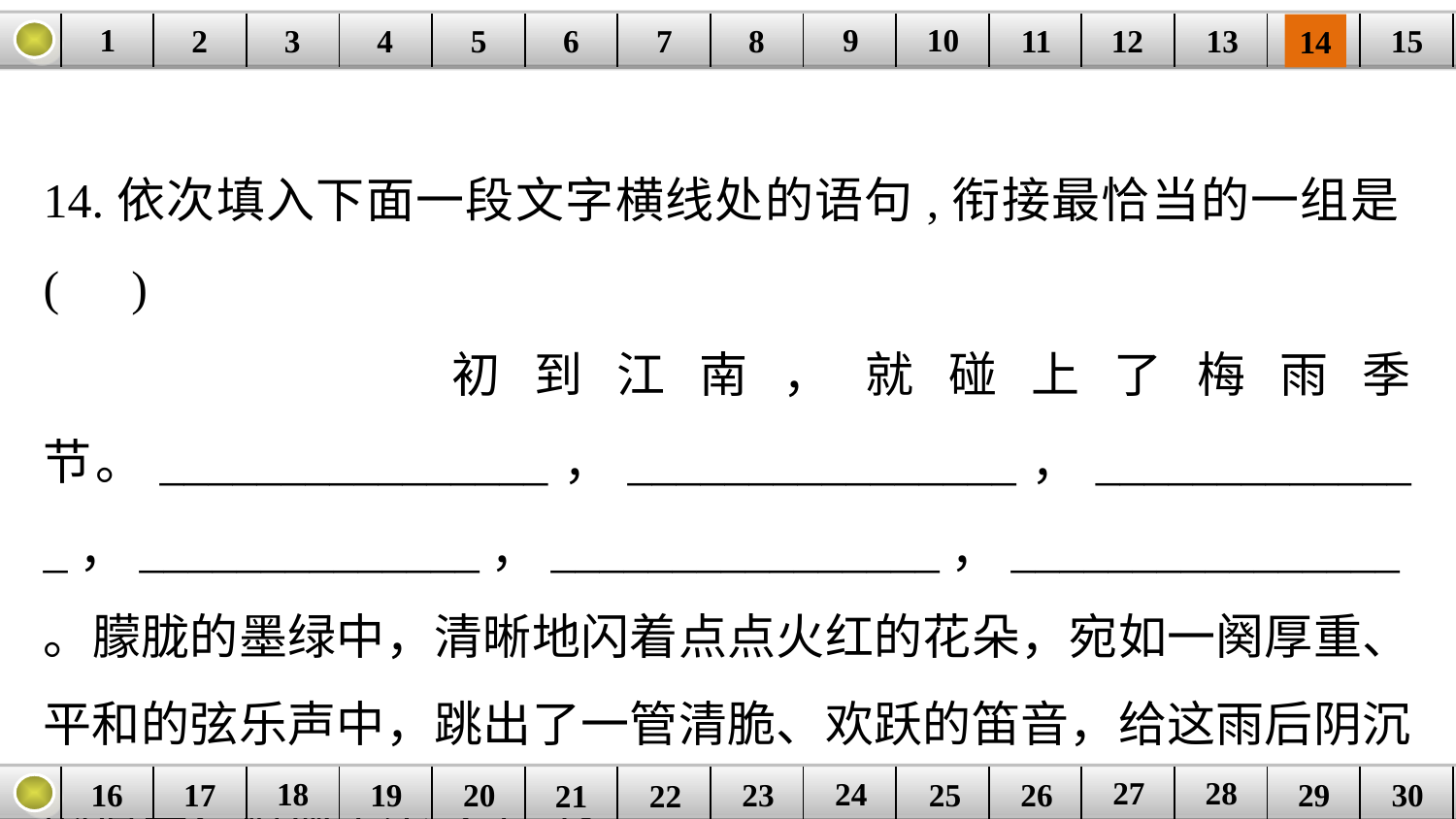

9
10
1
3
4
5
6
8
11
2
12
15
|  |  |  |  |  |  |  |  |  |  |  |  |  |  |  |
| --- | --- | --- | --- | --- | --- | --- | --- | --- | --- | --- | --- | --- | --- | --- |
7
13
14

14.依次填入下面一段文字横线处的语句,衔接最恰当的一组是(　)
        初到江南，就碰上了梅雨季节。________________，________________，______________，______________，________________，________________。朦胧的墨绿中，清晰地闪着点点火红的花朵，宛如一阕厚重、平和的弦乐声中，跳出了一管清脆、欢跃的笛音，给这雨后阴沉的清晨，增添了不少生气。

27
28
18
24
16
25
26
30
|  |  |  |  |  |  |  |  |  |  |  |  |  |  |  |
| --- | --- | --- | --- | --- | --- | --- | --- | --- | --- | --- | --- | --- | --- | --- |
23
17
19
20
29
21
22